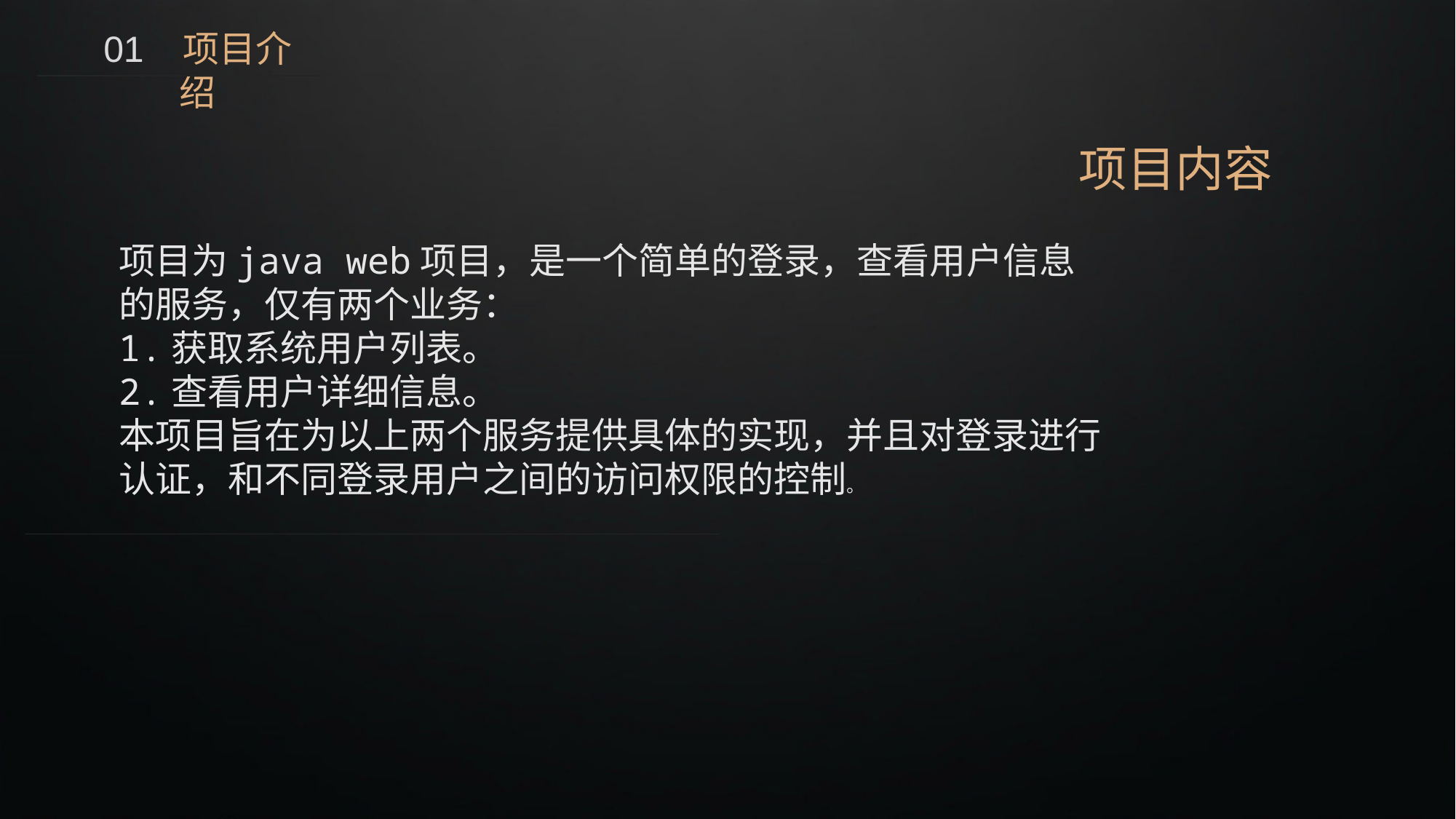

01   项目介绍
项目内容
项目为java web项目，是一个简单的登录，查看用户信息的服务，仅有两个业务：
1.获取系统用户列表。
2.查看用户详细信息。
本项目旨在为以上两个服务提供具体的实现，并且对登录进行认证，和不同登录用户之间的访问权限的控制。